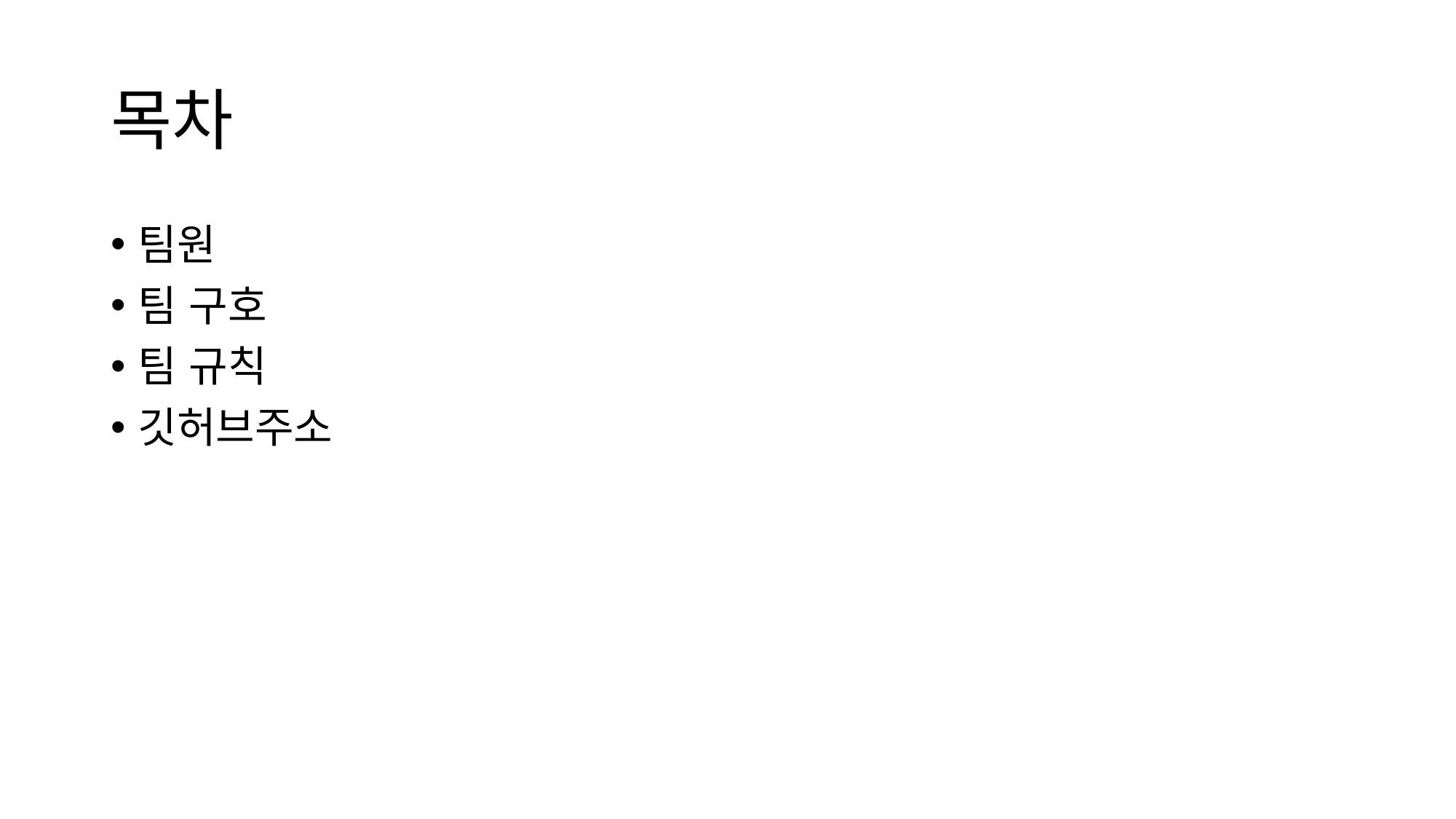

# 목차
팀원
팀 구호
팀 규칙
깃허브주소